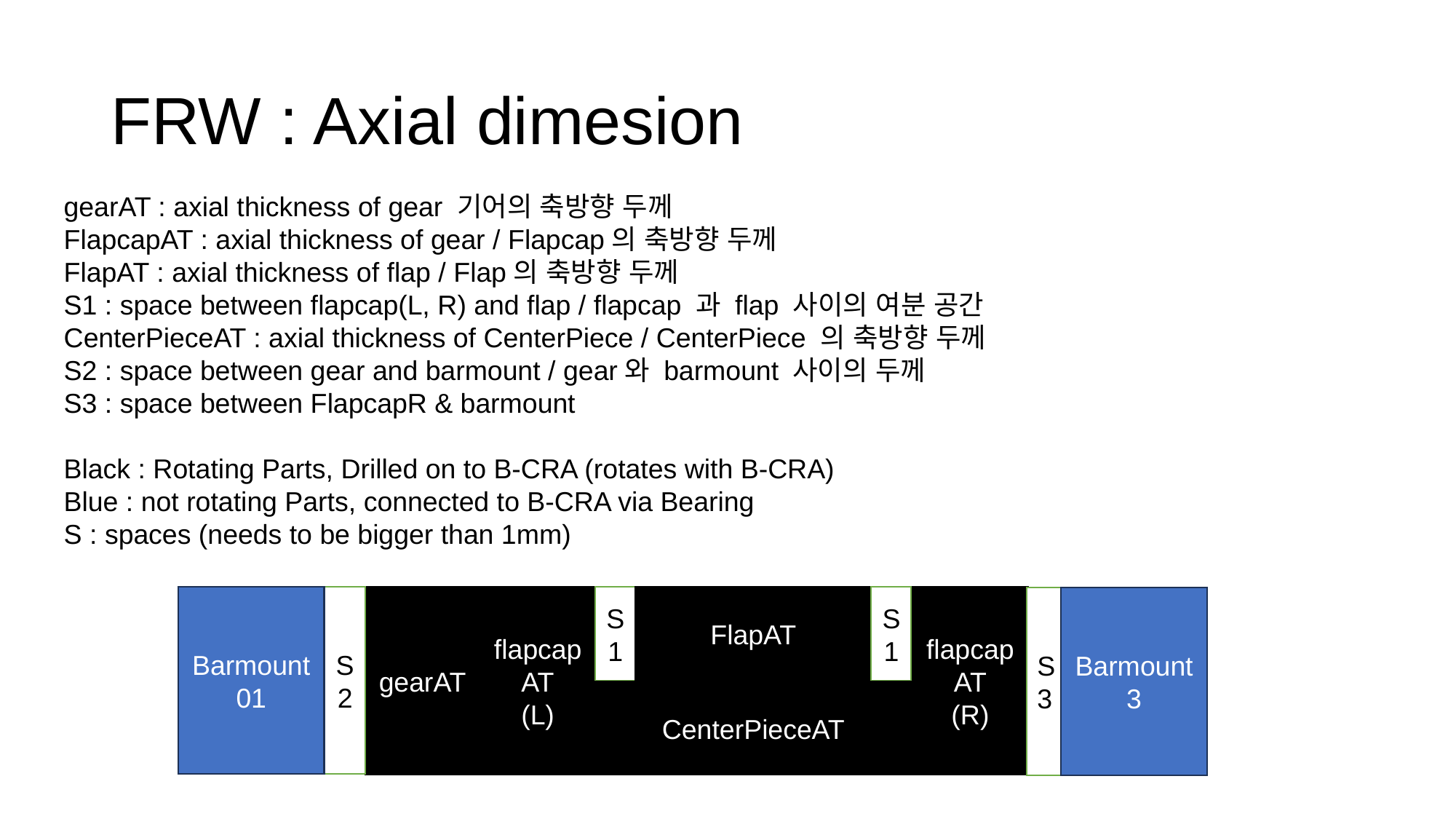

# FRW : Axial dimesion
gearAT : axial thickness of gear 기어의 축방향 두께
FlapcapAT : axial thickness of gear / Flapcap의 축방향 두께
FlapAT : axial thickness of flap / Flap의 축방향 두께
S1 : space between flapcap(L, R) and flap / flapcap 과 flap 사이의 여분 공간
CenterPieceAT : axial thickness of CenterPiece / CenterPiece 의 축방향 두께
S2 : space between gear and barmount / gear와 barmount 사이의 두께
S3 : space between FlapcapR & barmount

Black : Rotating Parts, Drilled on to B-CRA (rotates with B-CRA)
Blue : not rotating Parts, connected to B-CRA via Bearing
S : spaces (needs to be bigger than 1mm)
Barmount
01
S2
gearAT
flapcapAT
(L)
S1
FlapAT
S1
flapcapAT
(R)
S3
Barmount
3
CenterPieceAT